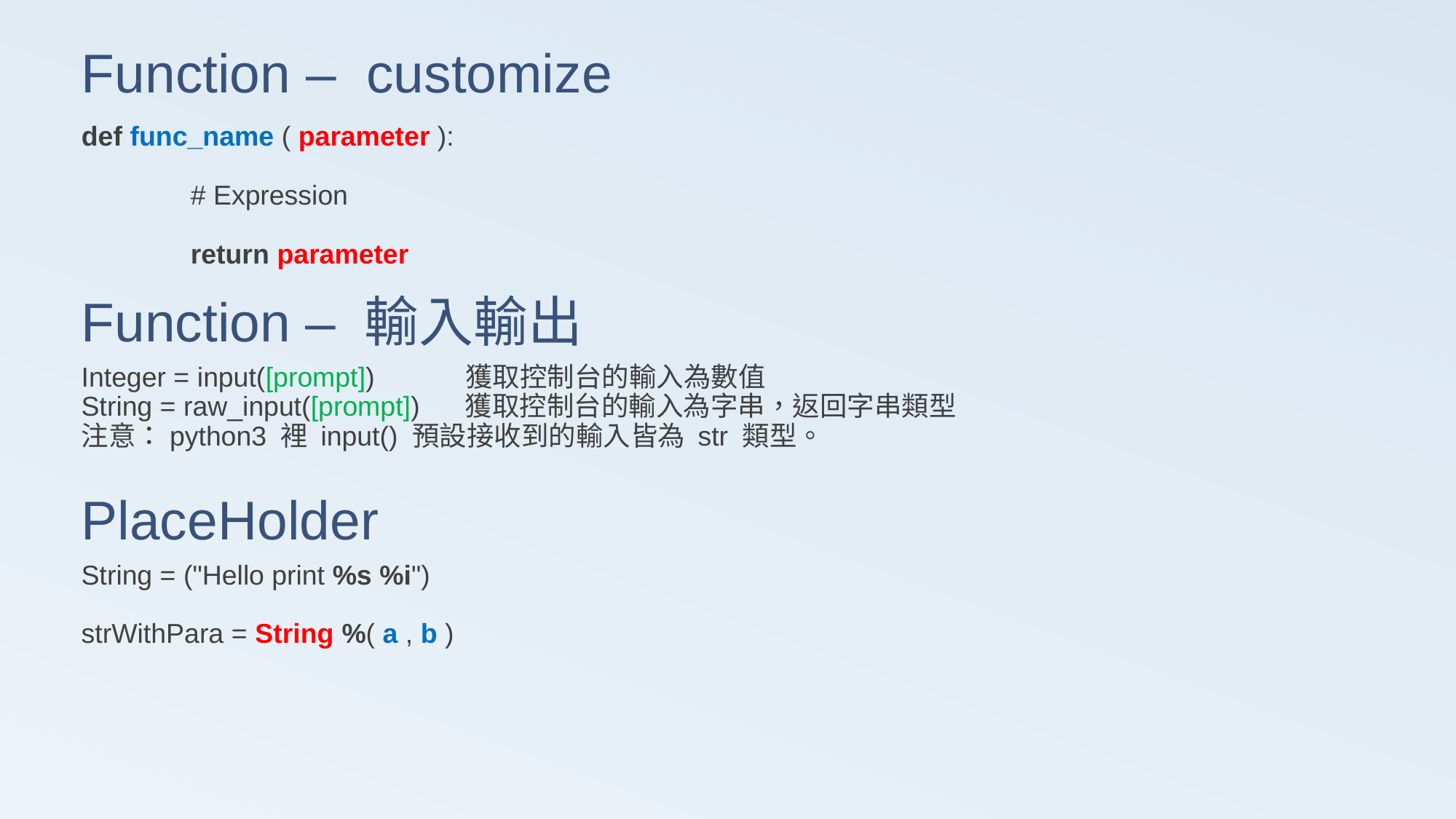

# Function –  customize
def func_name ( parameter ):

	# Expression

        	return parameter

Function – 輸入輸出
Integer = input([prompt])           獲取控制台的輸入為數值
String = raw_input([prompt])     獲取控制台的輸入為字串，返回字串類型
注意：python3 裡 input() 預設接收到的輸入皆為 str 類型。

PlaceHolder
String = ("Hello print %s %i")

strWithPara = String %( a , b )